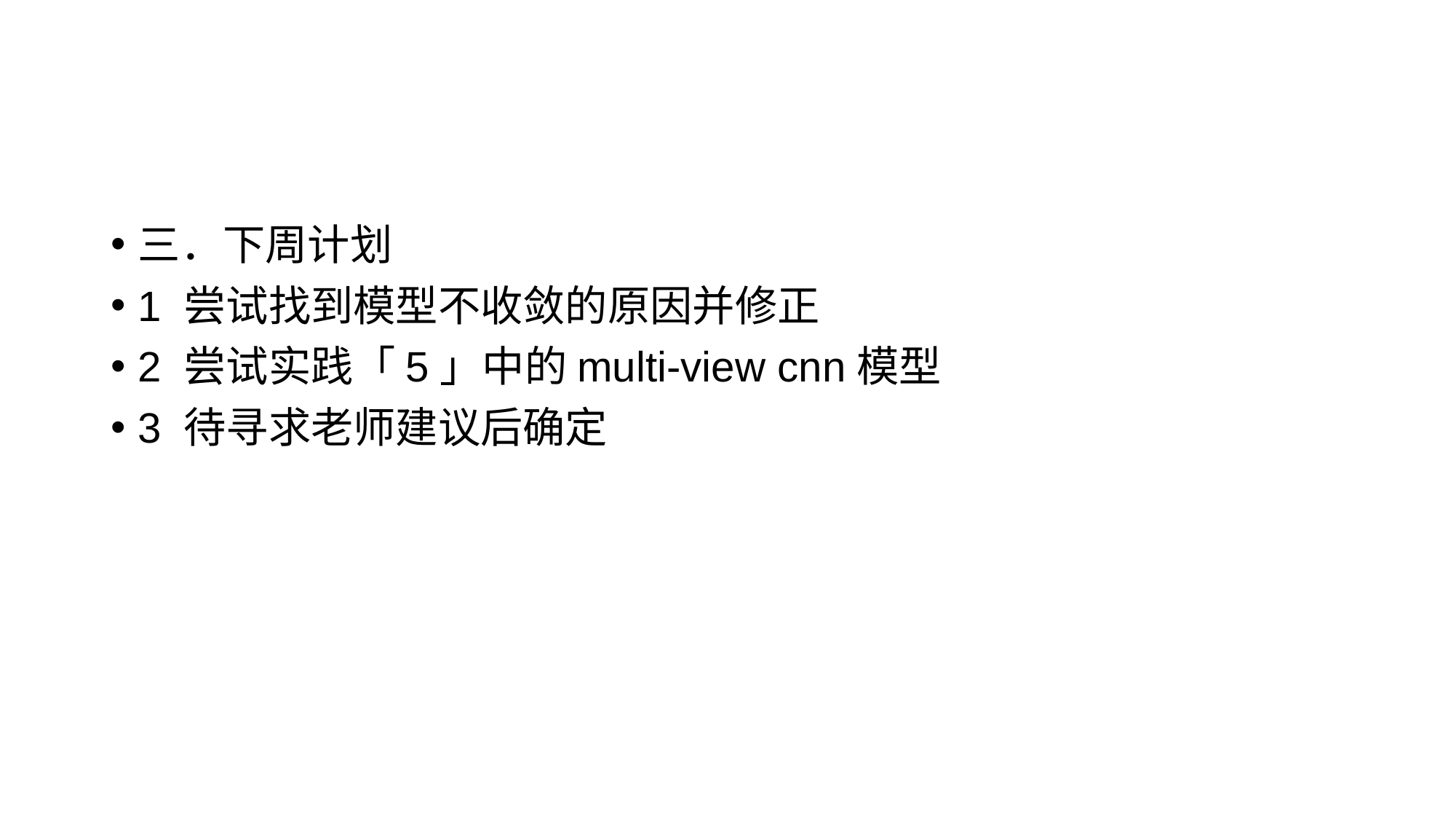

三．下周计划
1 尝试找到模型不收敛的原因并修正
2 尝试实践「5」中的multi-view cnn模型
3 待寻求老师建议后确定